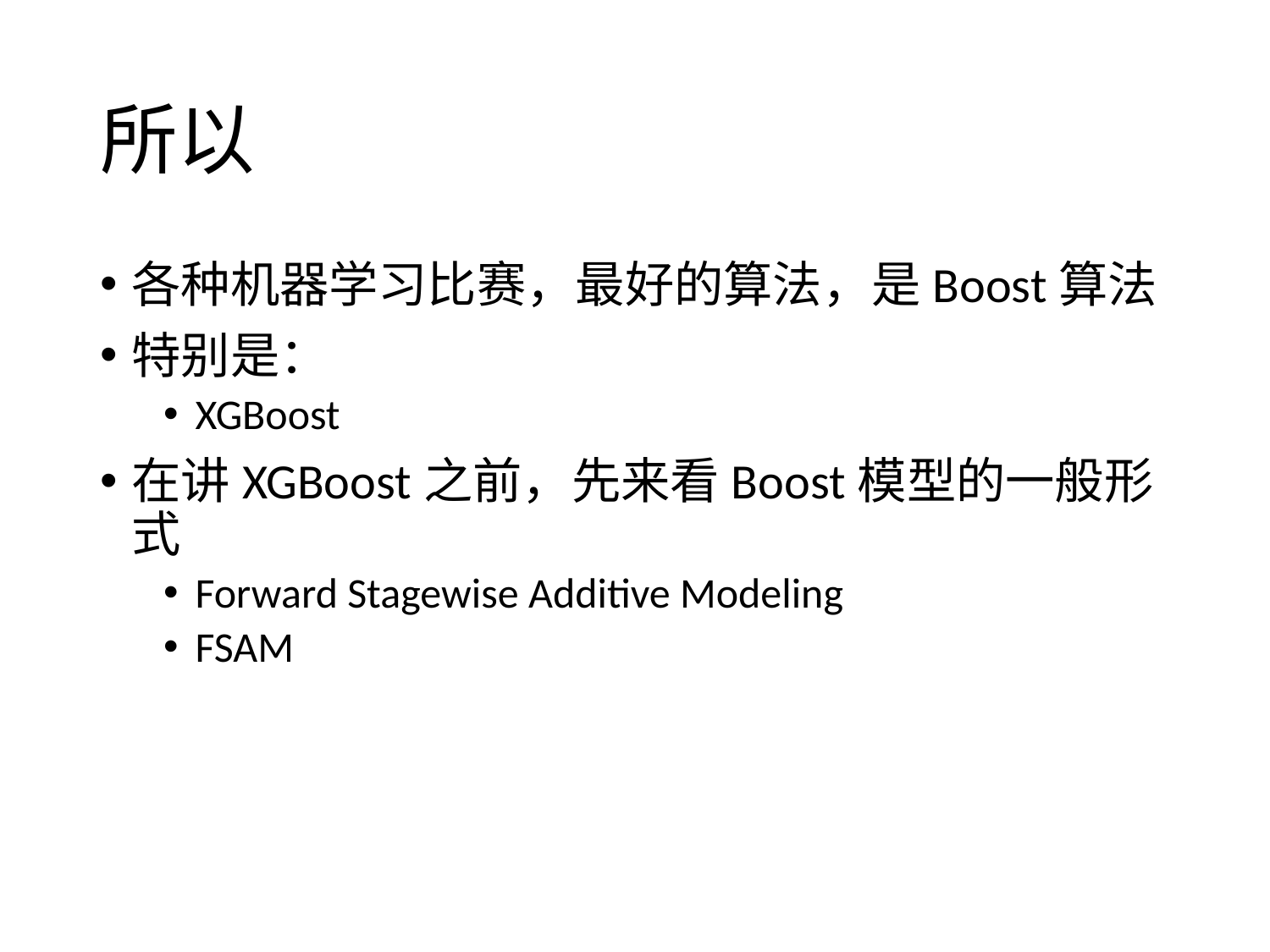

# 所以
各种机器学习比赛，最好的算法，是Boost算法
特别是：
XGBoost
在讲XGBoost之前，先来看Boost模型的一般形式
Forward Stagewise Additive Modeling
FSAM